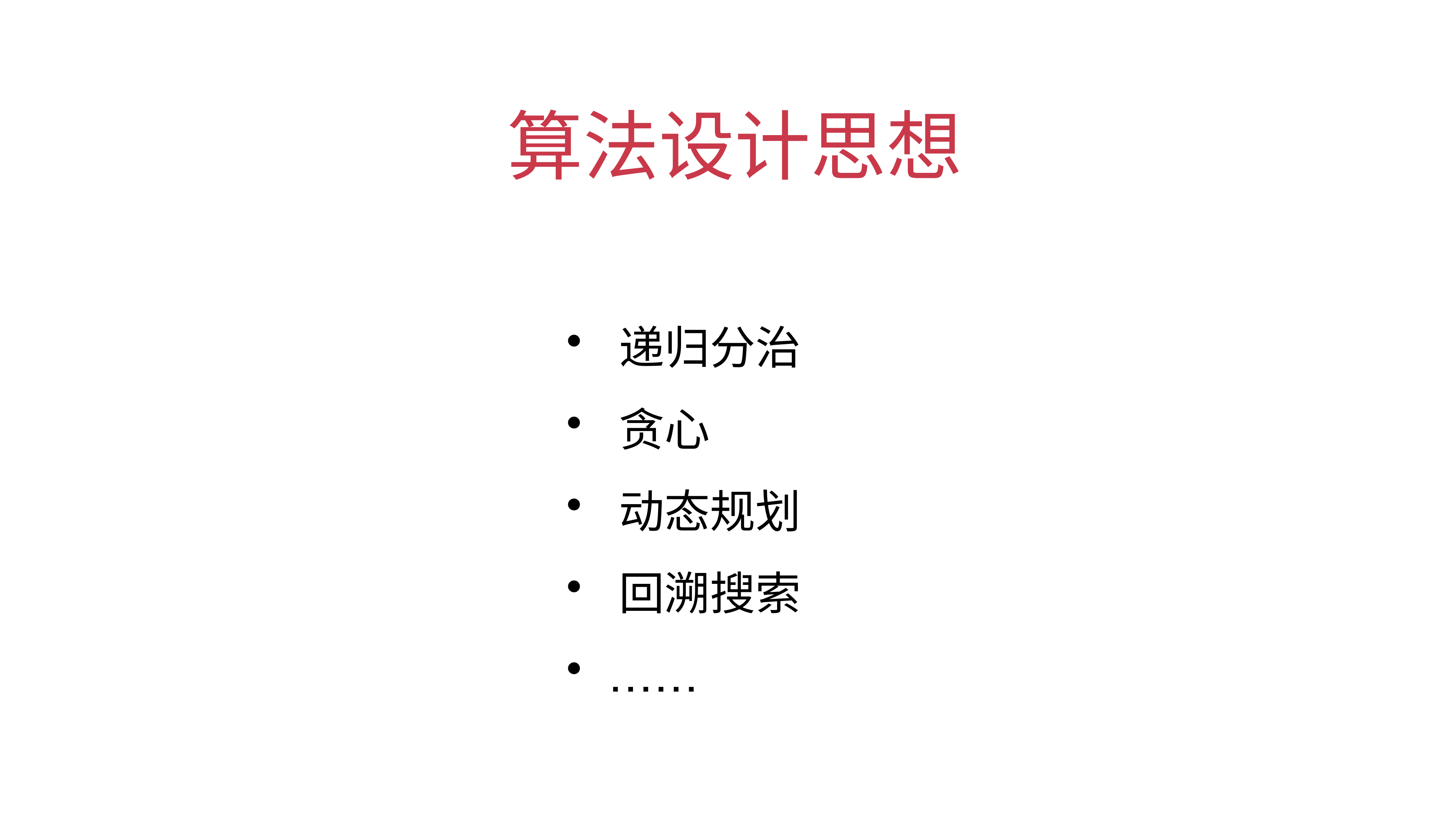

# 算法设计思想
  递归分治
  贪心
  动态规划
  回溯搜索
  ……